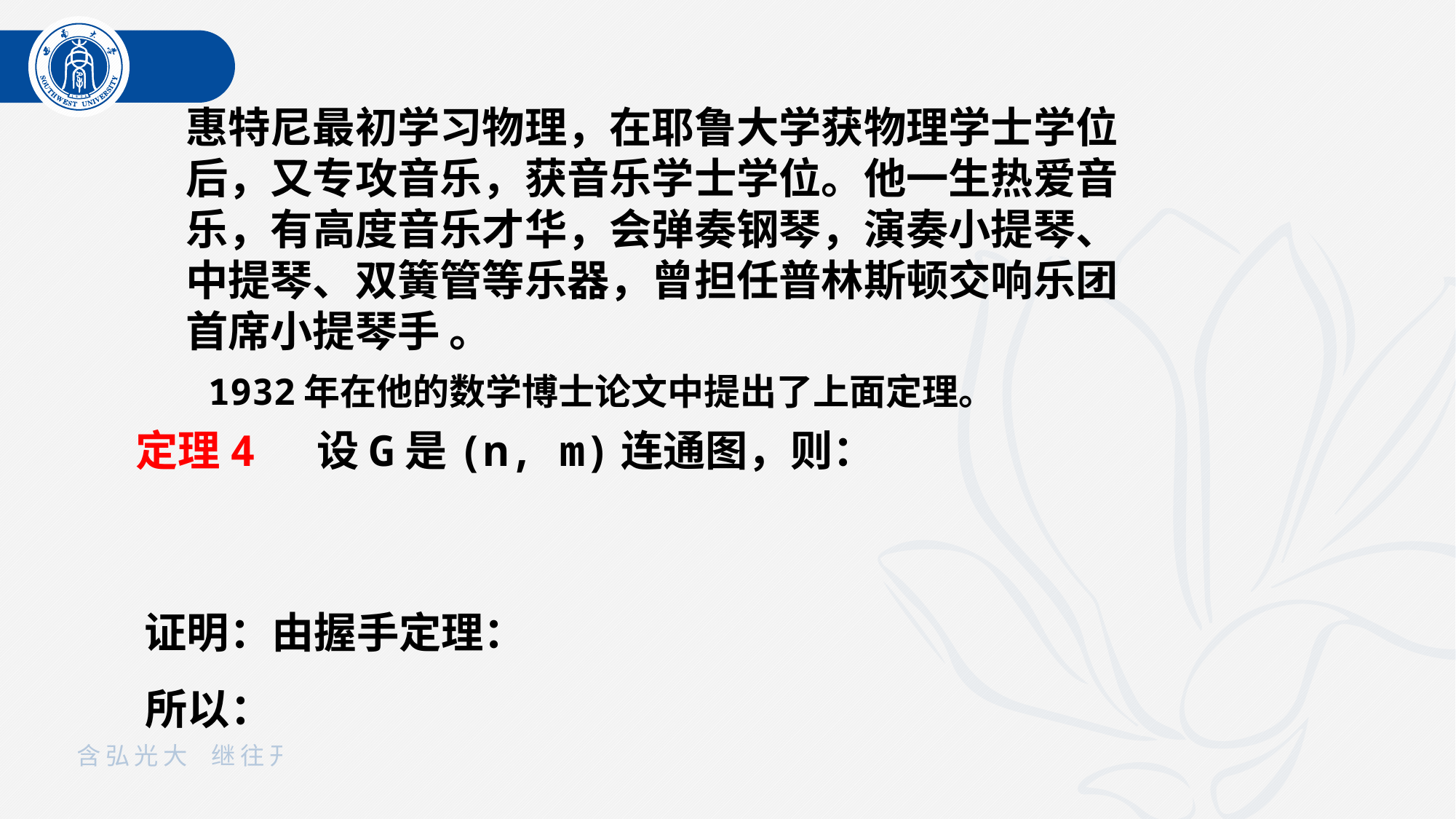

惠特尼最初学习物理，在耶鲁大学获物理学士学位后，又专攻音乐，获音乐学士学位。他一生热爱音乐，有高度音乐才华，会弹奏钢琴，演奏小提琴、中提琴、双簧管等乐器，曾担任普林斯顿交响乐团首席小提琴手 。
      1932年在他的数学博士论文中提出了上面定理。
     定理4  设G是(n, m)连通图，则：
     证明：由握手定理：
      所以：